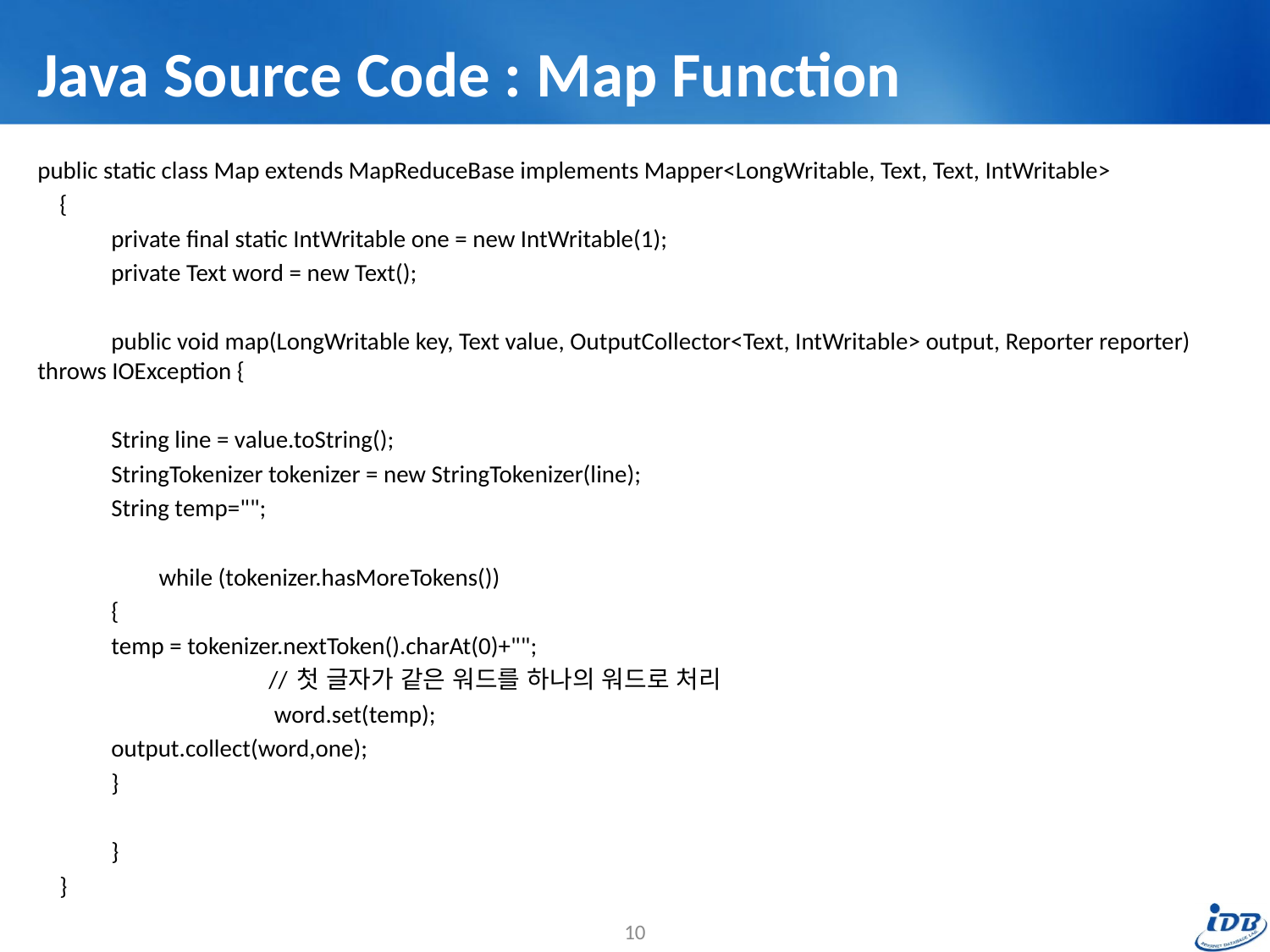

# Java Source Code : Map Function
public static class Map extends MapReduceBase implements Mapper<LongWritable, Text, Text, IntWritable>
    {
	private final static IntWritable one = new IntWritable(1);
	private Text word = new Text();

	public void map(LongWritable key, Text value, OutputCollector<Text, IntWritable> output, Reporter reporter) throws IOException {

	String line = value.toString();
	StringTokenizer tokenizer = new StringTokenizer(line);
	String temp="";

                      while (tokenizer.hasMoreTokens())
	{
		temp = tokenizer.nextToken().charAt(0)+"";
                                          // 첫 글자가 같은 워드를 하나의 워드로 처리
                                           word.set(temp);
		output.collect(word,one);
	}

	}
    }
10